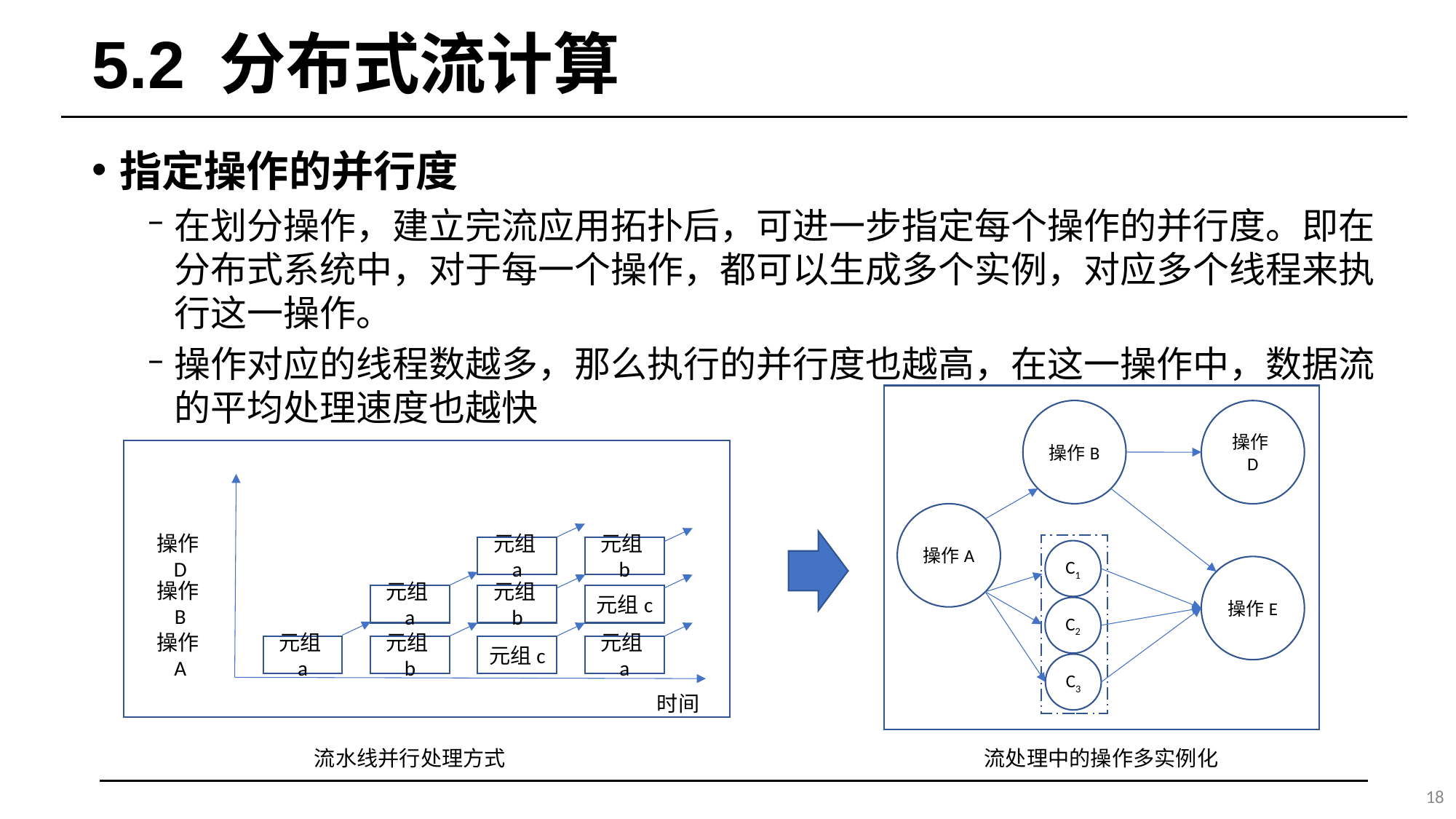

# 5.2 分布式流计算
指定操作的并行度
在划分操作，建立完流应用拓扑后，可进一步指定每个操作的并行度。即在分布式系统中，对于每一个操作，都可以生成多个实例，对应多个线程来执行这一操作。
操作对应的线程数越多，那么执行的并行度也越高，在这一操作中，数据流的平均处理速度也越快

操作B
操作D
操作A

C1
C2
C3
操作E

操作D
元组a
元组b
操作B
元组a
元组b
元组c
元组a
元组b
元组c
元组a
操作A
时间
流水线并行处理方式

流处理中的操作多实例化
18